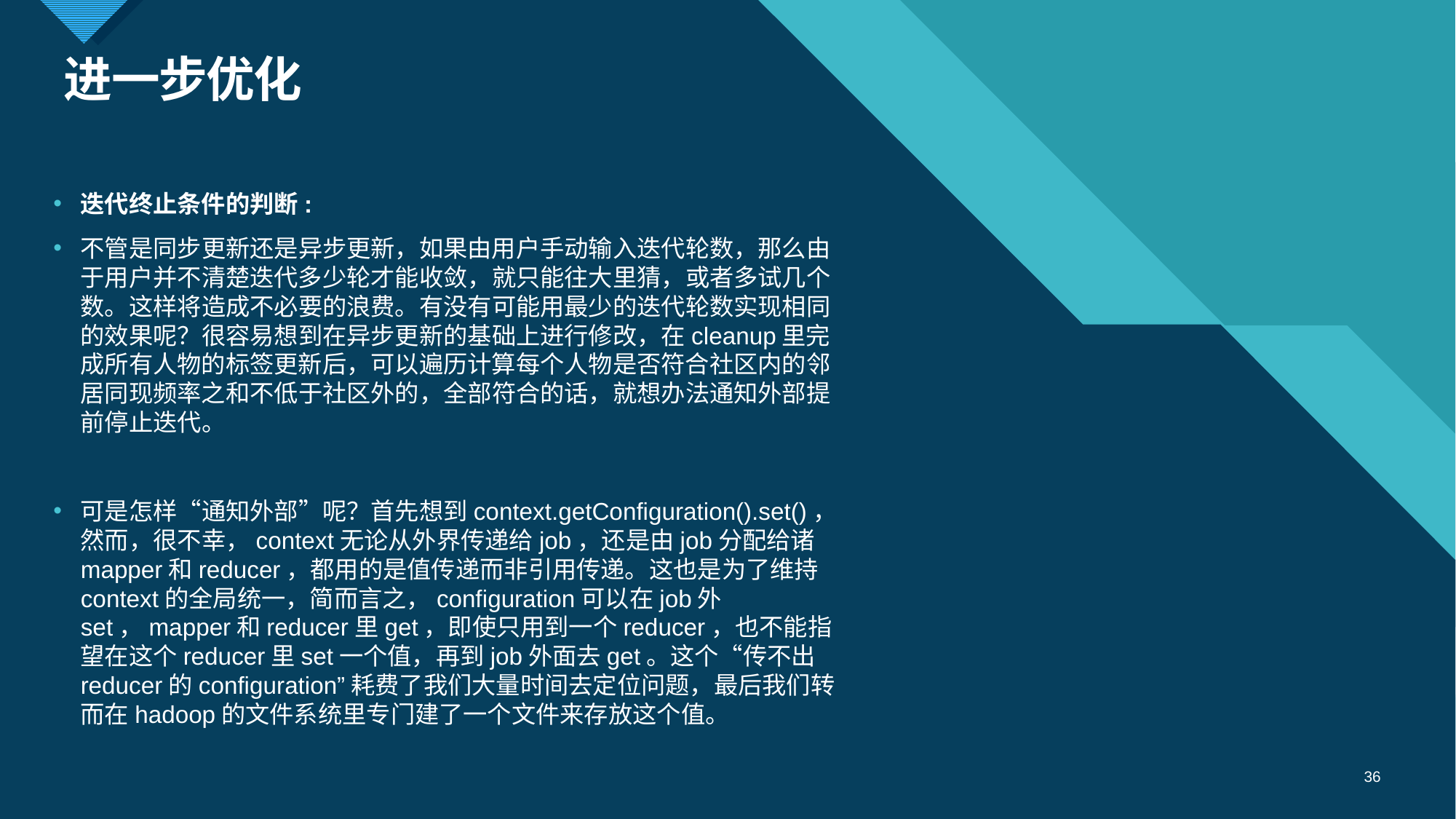

# 进一步优化
迭代终止条件的判断:
不管是同步更新还是异步更新，如果由用户手动输入迭代轮数，那么由于用户并不清楚迭代多少轮才能收敛，就只能往大里猜，或者多试几个数。这样将造成不必要的浪费。有没有可能用最少的迭代轮数实现相同的效果呢？很容易想到在异步更新的基础上进行修改，在cleanup里完成所有人物的标签更新后，可以遍历计算每个人物是否符合社区内的邻居同现频率之和不低于社区外的，全部符合的话，就想办法通知外部提前停止迭代。

可是怎样“通知外部”呢？首先想到context.getConfiguration().set()，然而，很不幸，context无论从外界传递给job，还是由job分配给诸mapper和reducer，都用的是值传递而非引用传递。这也是为了维持context的全局统一，简而言之，configuration可以在job外set，mapper和reducer里get，即使只用到一个reducer，也不能指望在这个reducer里set一个值，再到job外面去get。这个“传不出reducer的configuration”耗费了我们大量时间去定位问题，最后我们转而在hadoop的文件系统里专门建了一个文件来存放这个值。

36